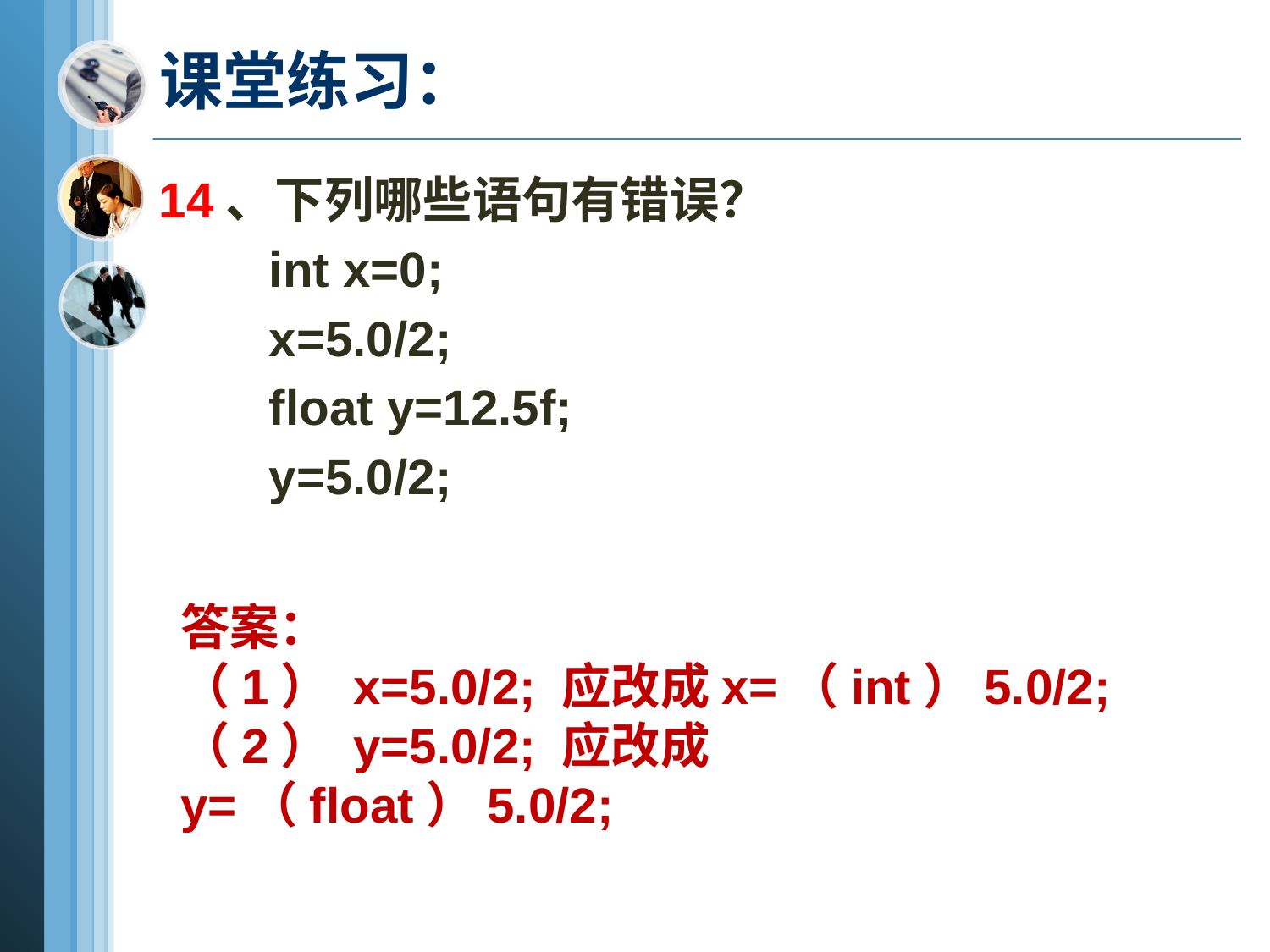

# 课堂练习：
14、下列哪些语句有错误？
        int x=0;
        x=5.0/2;
        float y=12.5f;
        y=5.0/2;

答案：
（1） x=5.0/2; 应改成x=（int）5.0/2;
（2） y=5.0/2; 应改成y=（float）5.0/2;